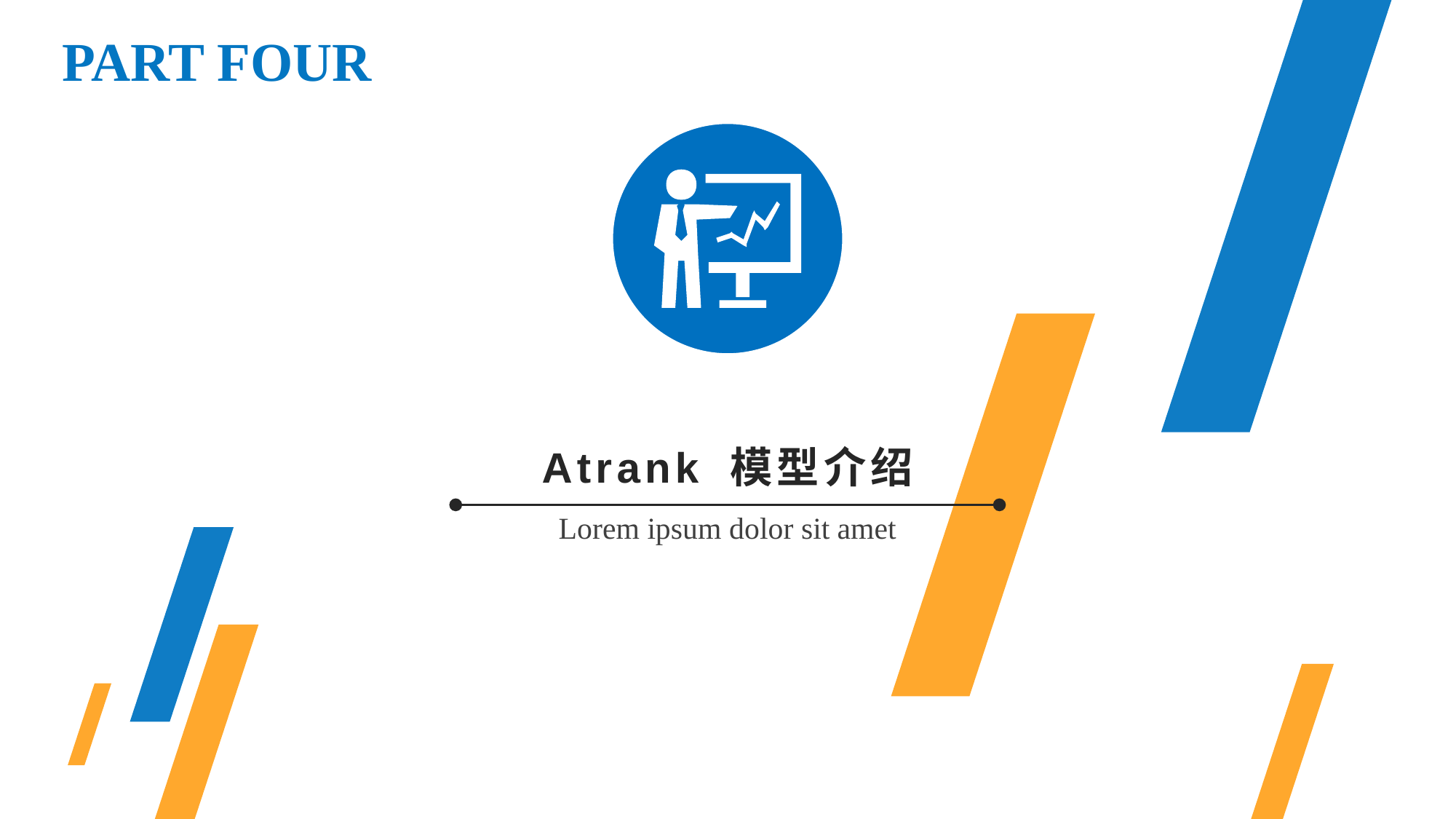

PART FOUR

Atrank 模型介绍

Lorem ipsum dolor sit amet